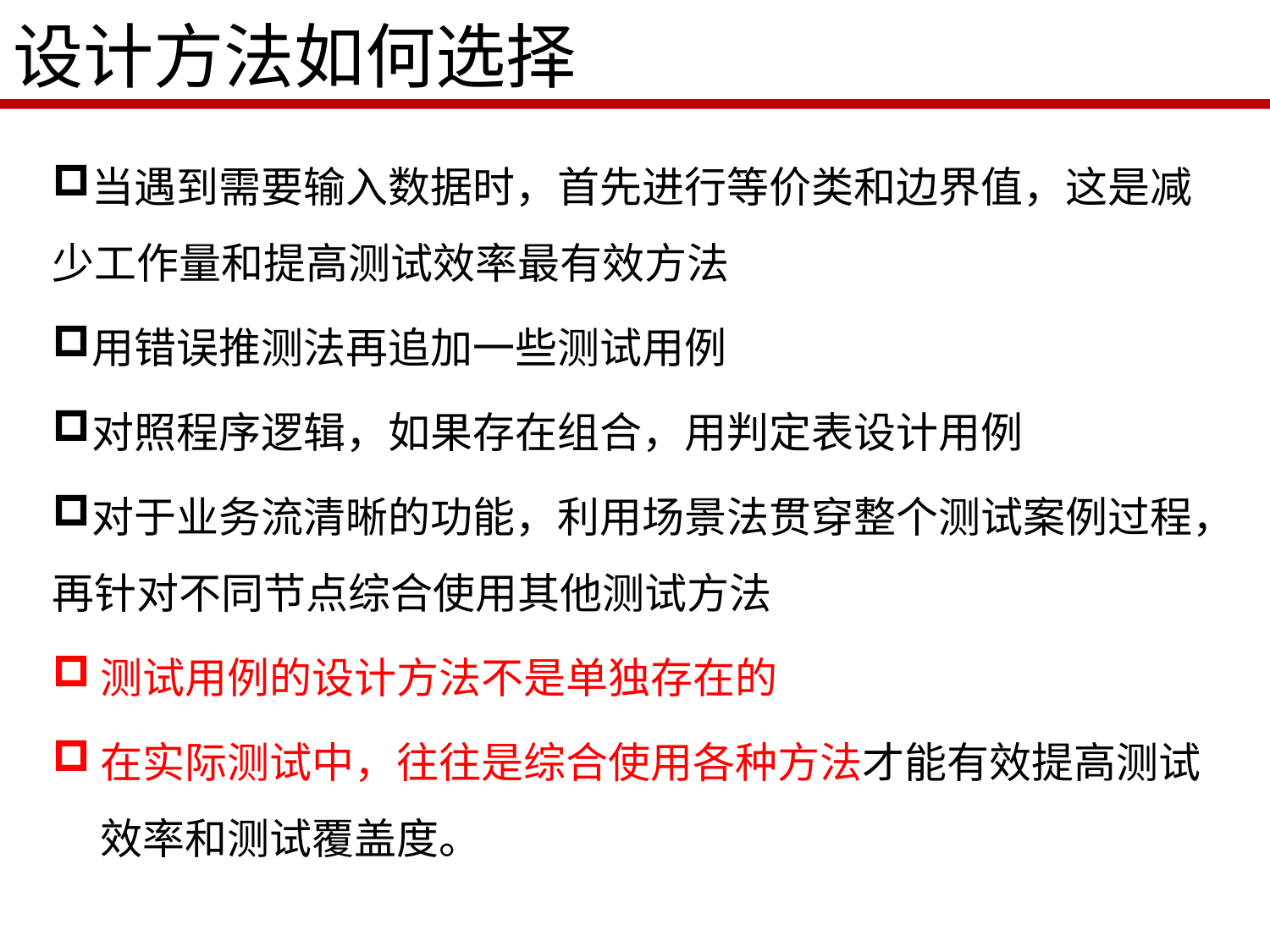

# 设计方法如何选择
当遇到需要输入数据时，首先进行等价类和边界值，这是减少工作量和提高测试效率最有效方法
用错误推测法再追加一些测试用例
对照程序逻辑，如果存在组合，用判定表设计用例
对于业务流清晰的功能，利用场景法贯穿整个测试案例过程，再针对不同节点综合使用其他测试方法
测试用例的设计方法不是单独存在的
在实际测试中，往往是综合使用各种方法才能有效提高测试效率和测试覆盖度。